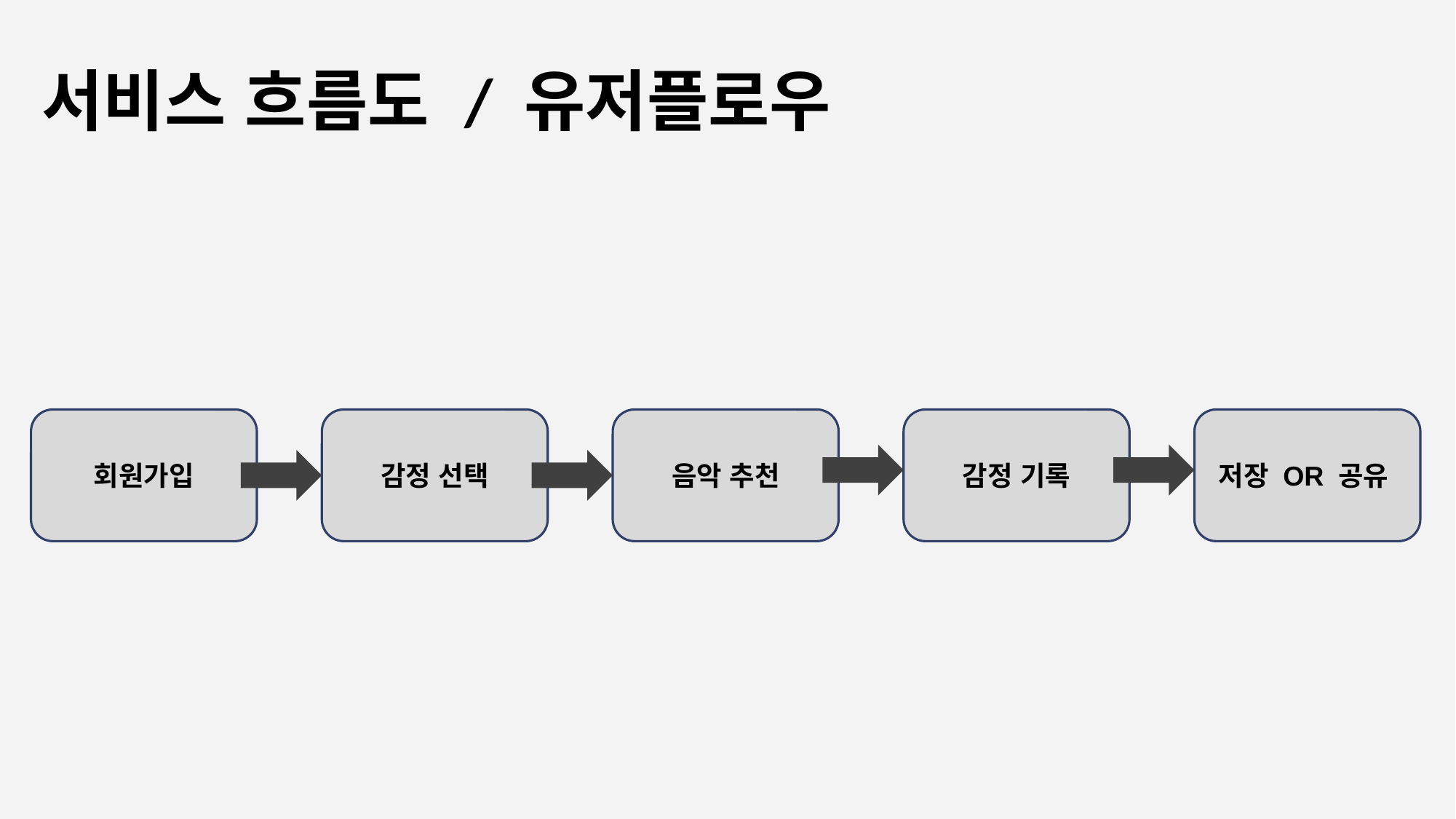

# 서비스 흐름도 / 유저플로우
회원가입
감정 선택
음악 추천
감정 기록
저장 OR 공유